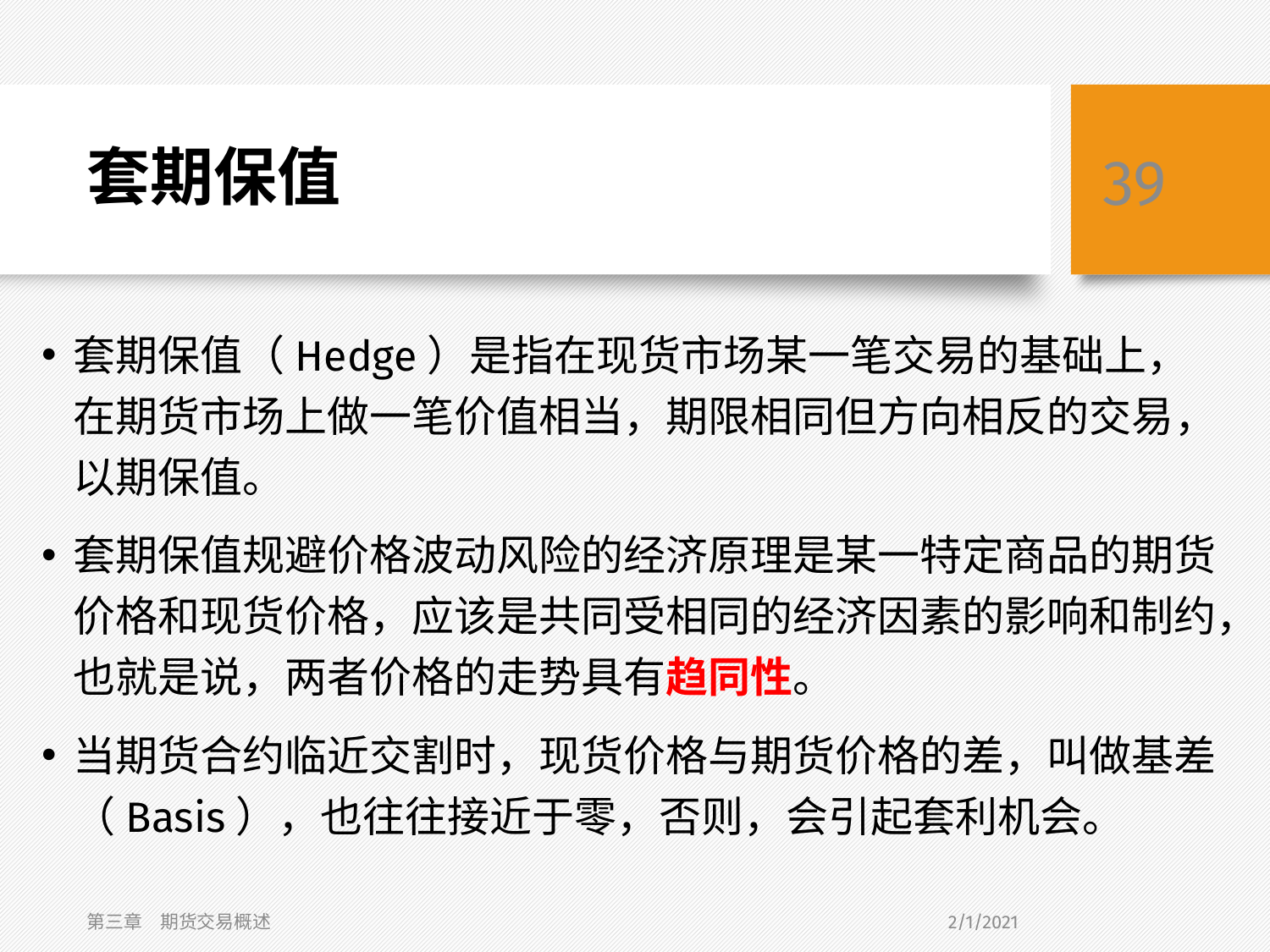

# 套期保值
39
套期保值（Hedge）是指在现货市场某一笔交易的基础上，在期货市场上做一笔价值相当，期限相同但方向相反的交易，以期保值。
套期保值规避价格波动风险的经济原理是某一特定商品的期货价格和现货价格，应该是共同受相同的经济因素的影响和制约，也就是说，两者价格的走势具有趋同性。
当期货合约临近交割时，现货价格与期货价格的差，叫做基差（Basis），也往往接近于零，否则，会引起套利机会。
2/1/2021
第三章　期货交易概述